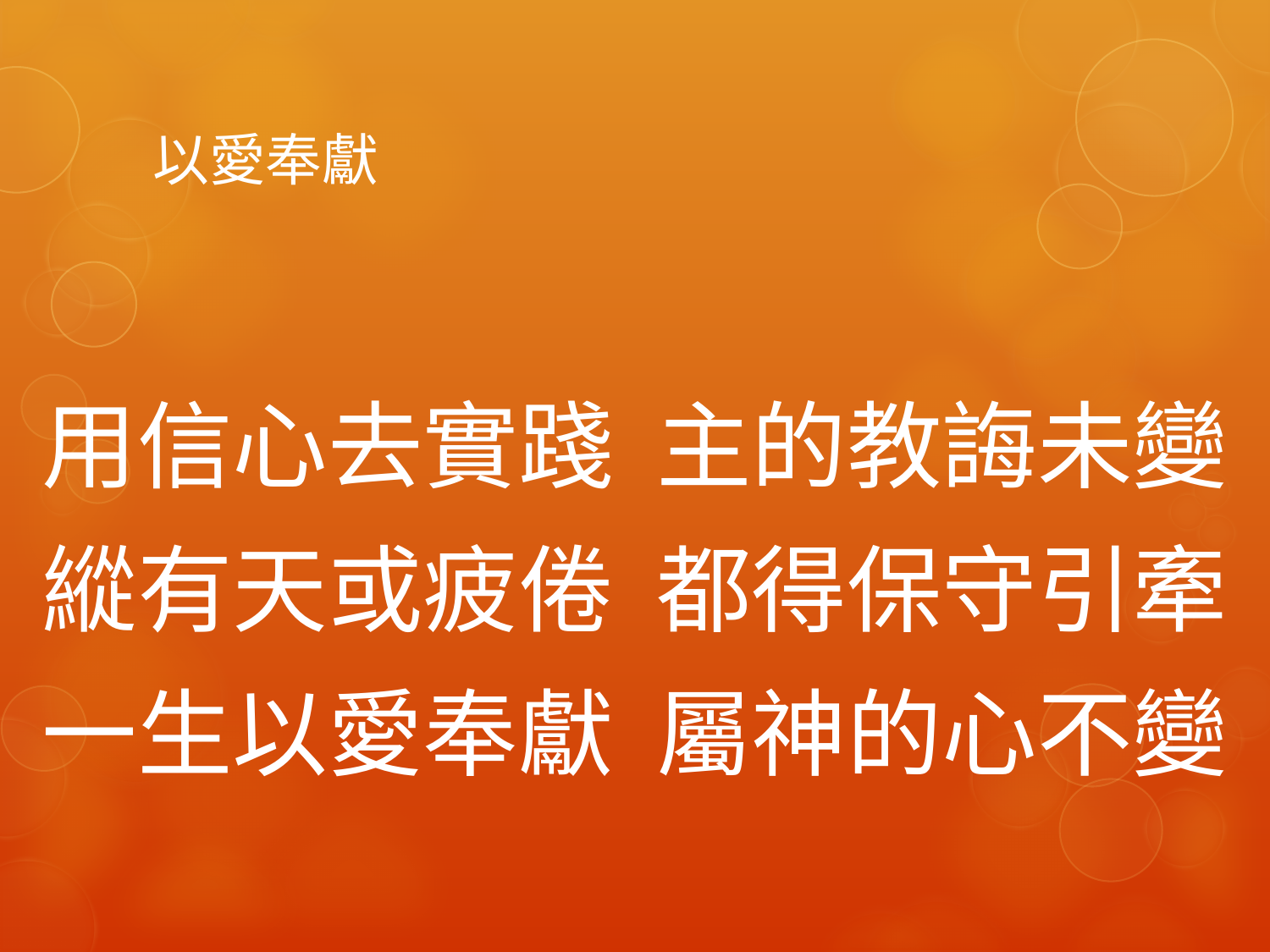

# 以愛奉獻
用信心去實踐  主的教誨未變
縱有天或疲倦  都得保守引牽
一生以愛奉獻  屬神的心不變